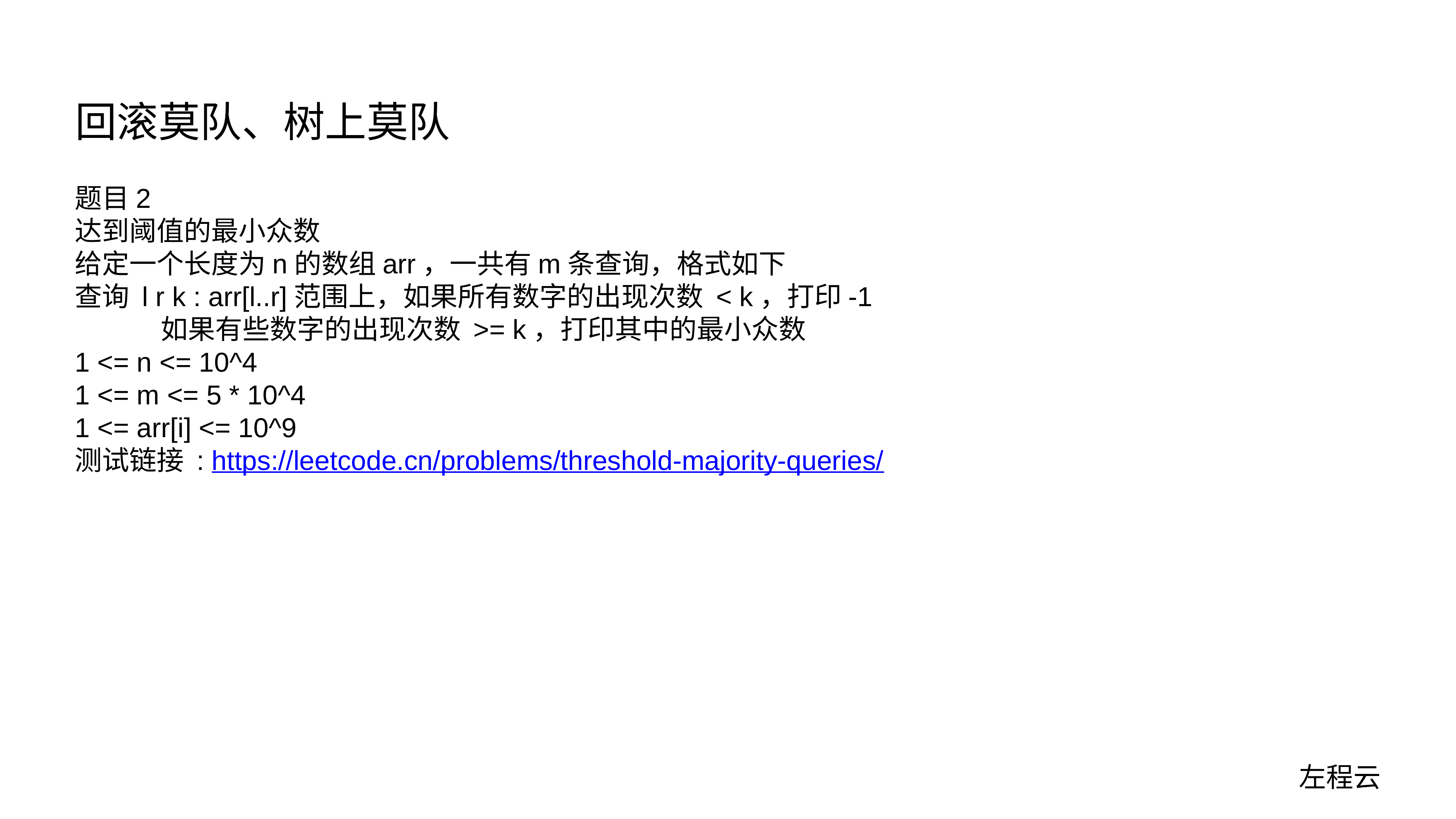

# 回滚莫队、树上莫队
题目2
达到阈值的最小众数
给定一个长度为n的数组arr，一共有m条查询，格式如下
查询 l r k : arr[l..r]范围上，如果所有数字的出现次数 < k，打印-1
             如果有些数字的出现次数 >= k，打印其中的最小众数
1 <= n <= 10^4
1 <= m <= 5 * 10^4
1 <= arr[i] <= 10^9
测试链接 : https://leetcode.cn/problems/threshold-majority-queries/
左程云